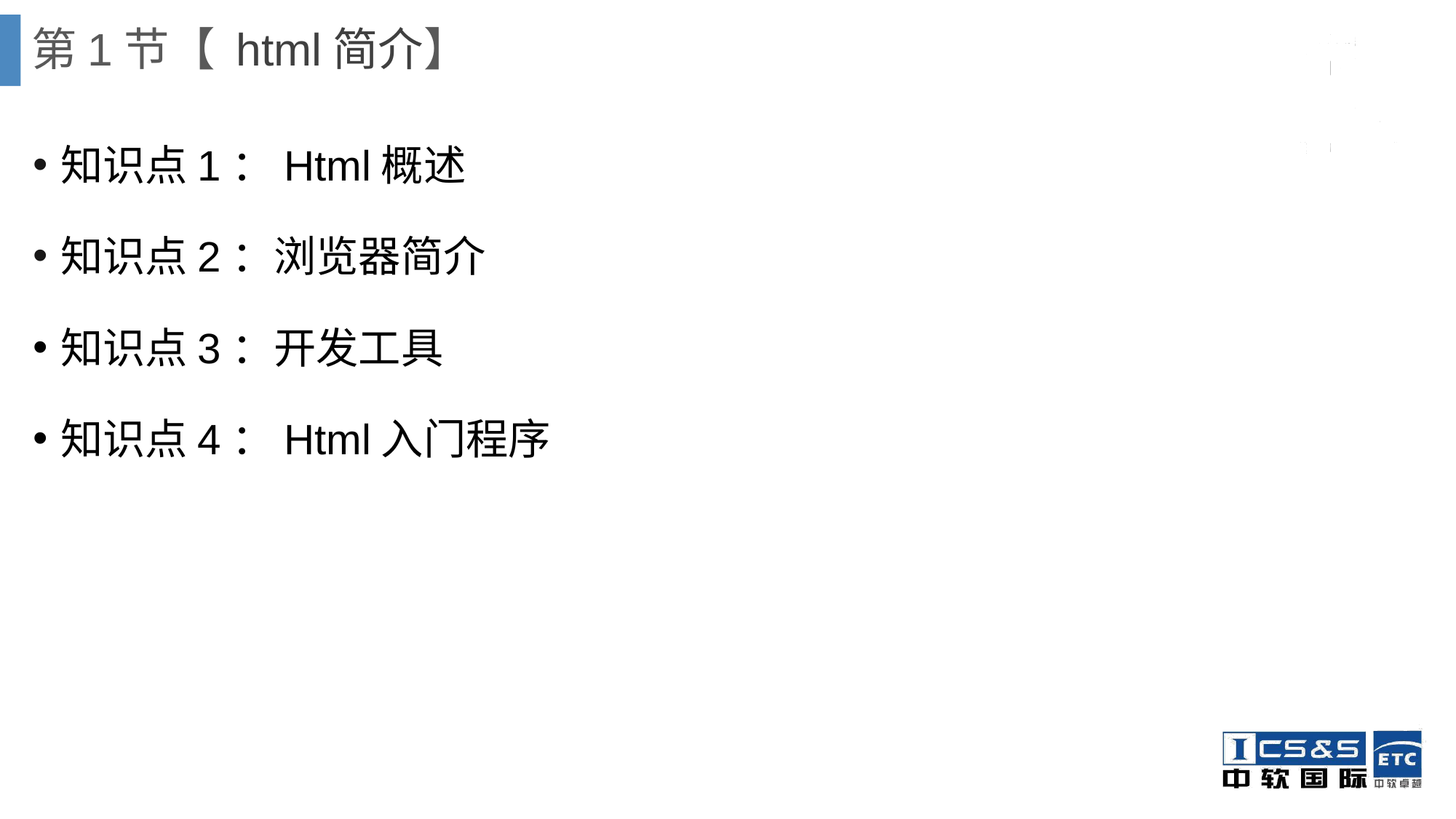

# 第1节【 html简介】
知识点1：Html概述
知识点2：浏览器简介
知识点3：开发工具
知识点4：Html入门程序